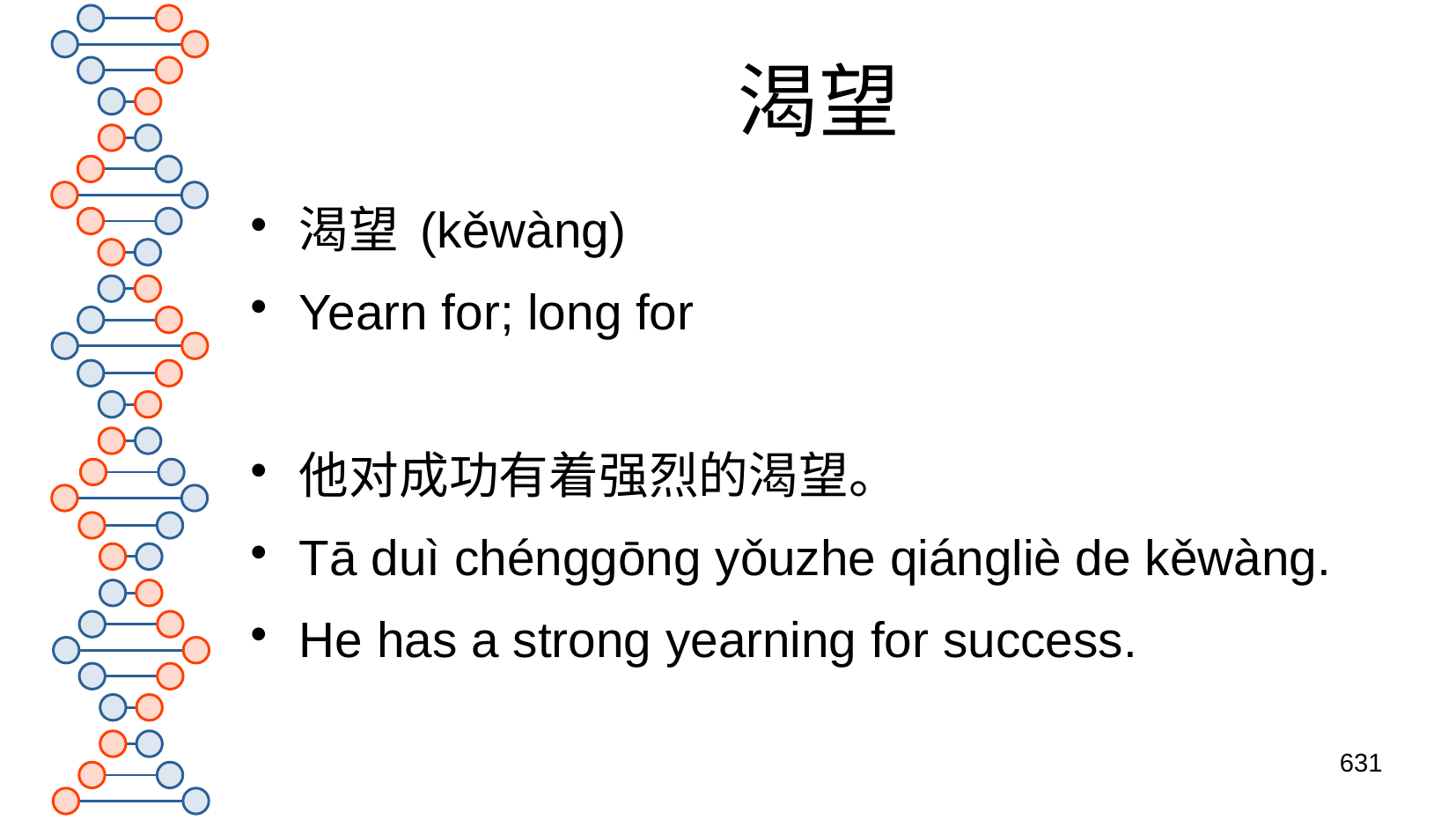

# 渴望
渴望 (kěwàng)
Yearn for; long for

他对成功有着强烈的渴望。
Tā duì chénggōng yǒuzhe qiángliè de kěwàng.
He has a strong yearning for success.
631